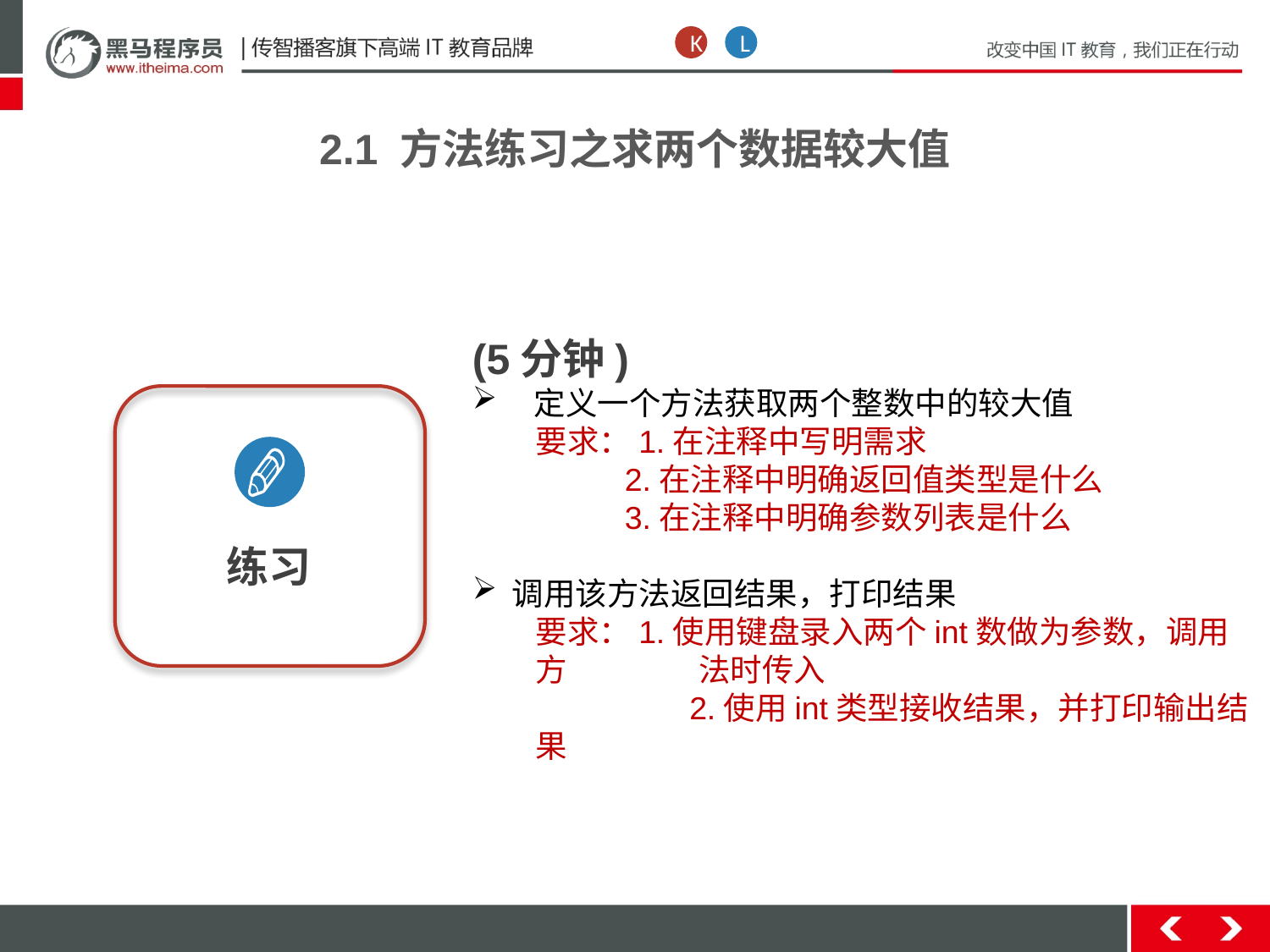

K
L
2.1 方法练习之求两个数据较大值
(5分钟)
  定义一个方法获取两个整数中的较大值
要求：1.在注释中写明需求
          2.在注释中明确返回值类型是什么
          3.在注释中明确参数列表是什么

调用该方法返回结果，打印结果
要求：1.使用键盘录入两个int数做为参数，调用方	     法时传入
	   2.使用int类型接收结果，并打印输出结果

练习